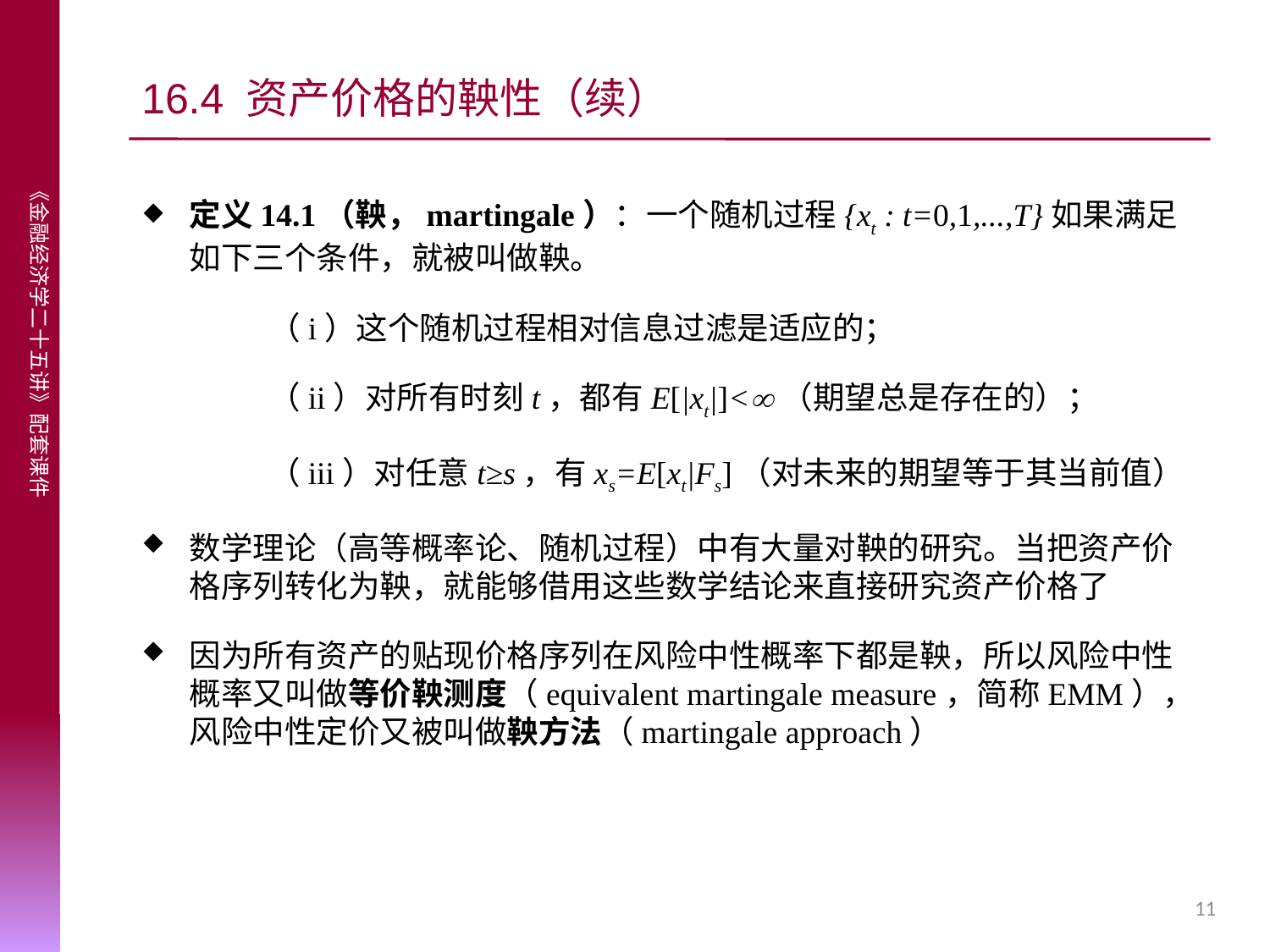

# 16.4 资产价格的鞅性（续）
定义14.1（鞅，martingale）：一个随机过程{xt : t=0,1,...,T}如果满足如下三个条件，就被叫做鞅。
	（i）这个随机过程相对信息过滤是适应的；
	（ii）对所有时刻t，都有E[|xt|]<∞（期望总是存在的）；
	（iii）对任意t≥s，有xs=E[xt|Fs]（对未来的期望等于其当前值）
数学理论（高等概率论、随机过程）中有大量对鞅的研究。当把资产价格序列转化为鞅，就能够借用这些数学结论来直接研究资产价格了
因为所有资产的贴现价格序列在风险中性概率下都是鞅，所以风险中性概率又叫做等价鞅测度（equivalent martingale measure，简称EMM），风险中性定价又被叫做鞅方法（martingale approach）
11